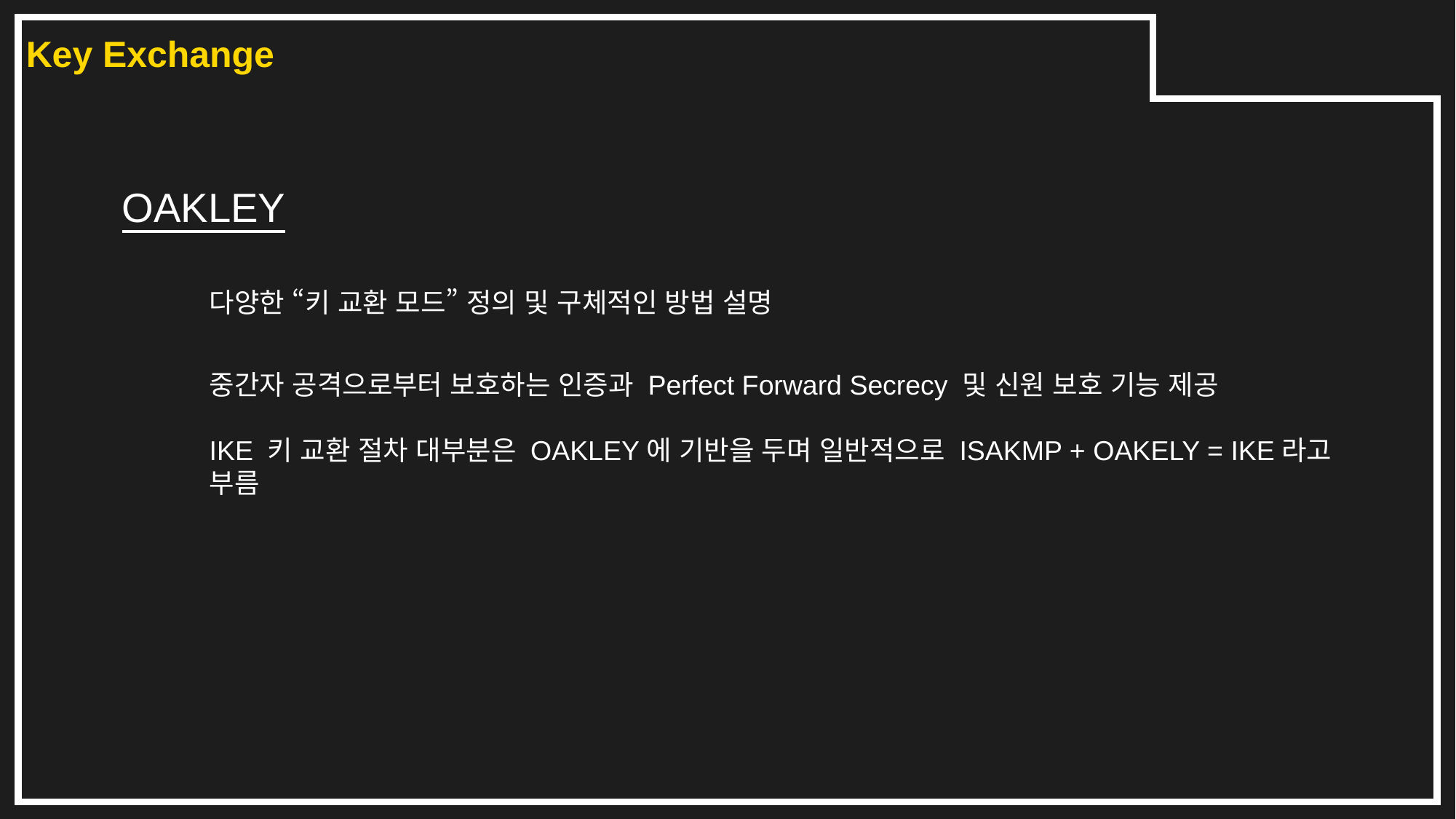

Key Exchange
OAKLEY
다양한 “키 교환 모드” 정의 및 구체적인 방법 설명
중간자 공격으로부터 보호하는 인증과 Perfect Forward Secrecy 및 신원 보호 기능 제공
IKE 키 교환 절차 대부분은 OAKLEY에 기반을 두며 일반적으로 ISAKMP + OAKELY = IKE라고 부름